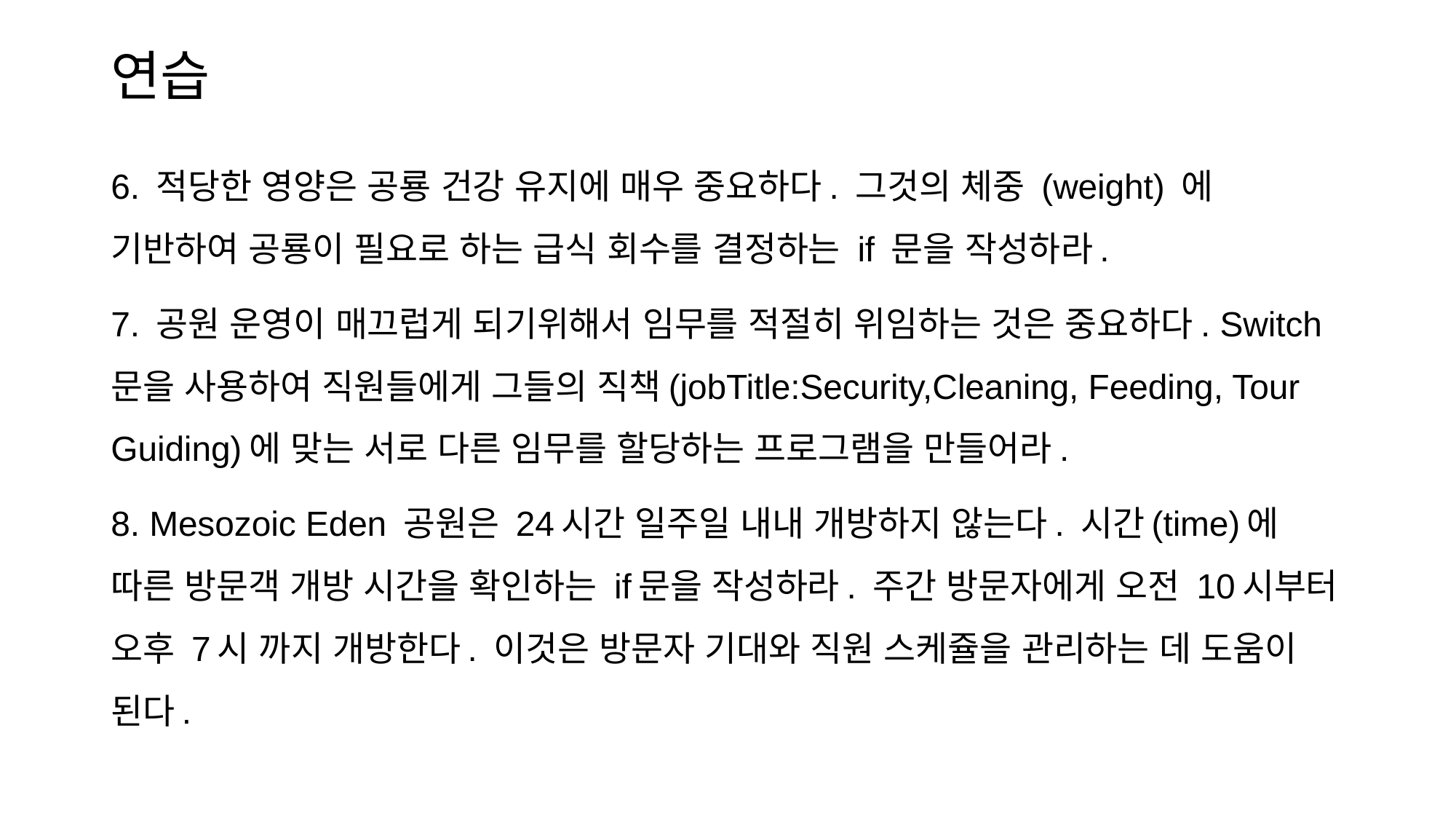

# 연습
6. 적당한 영양은 공룡 건강 유지에 매우 중요하다. 그것의 체중 (weight) 에 기반하여 공룡이 필요로 하는 급식 회수를 결정하는 if 문을 작성하라.
7. 공원 운영이 매끄럽게 되기위해서 임무를 적절히 위임하는 것은 중요하다. Switch 문을 사용하여 직원들에게 그들의 직책(jobTitle:Security,Cleaning, Feeding, Tour Guiding)에 맞는 서로 다른 임무를 할당하는 프로그램을 만들어라.
8. Mesozoic Eden 공원은 24시간 일주일 내내 개방하지 않는다. 시간(time)에 따른 방문객 개방 시간을 확인하는 if문을 작성하라. 주간 방문자에게 오전 10시부터 오후 7시 까지 개방한다. 이것은 방문자 기대와 직원 스케쥴을 관리하는 데 도움이 된다.